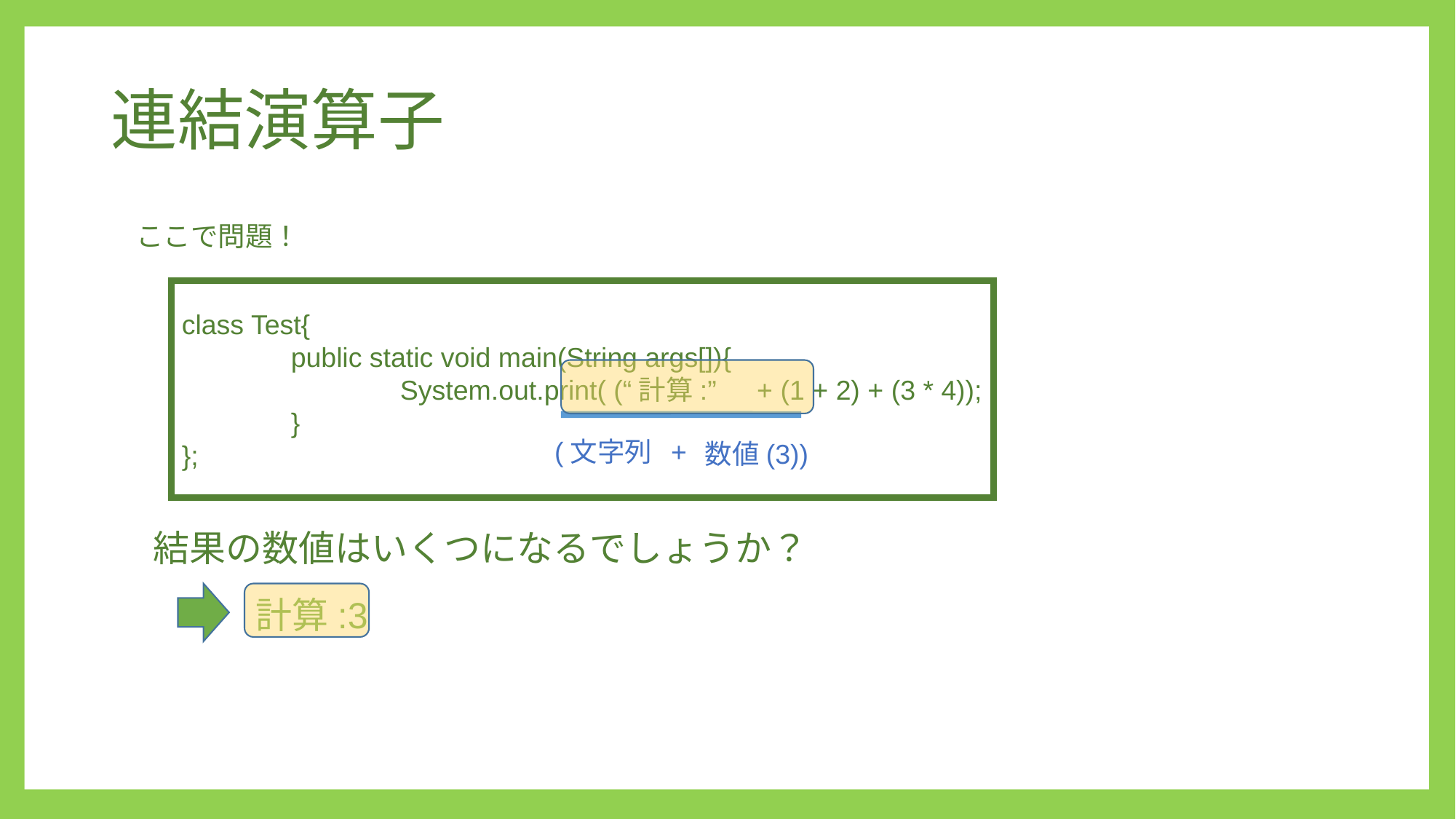

# 連結演算子
ここで問題！
class Test{
	public static void main(String args[]){
		System.out.print( (“計算:”　+ (1 + 2) + (3 * 4));
	}
};

(文字列  +
数値(3))
結果の数値はいくつになるでしょうか？

計算:3